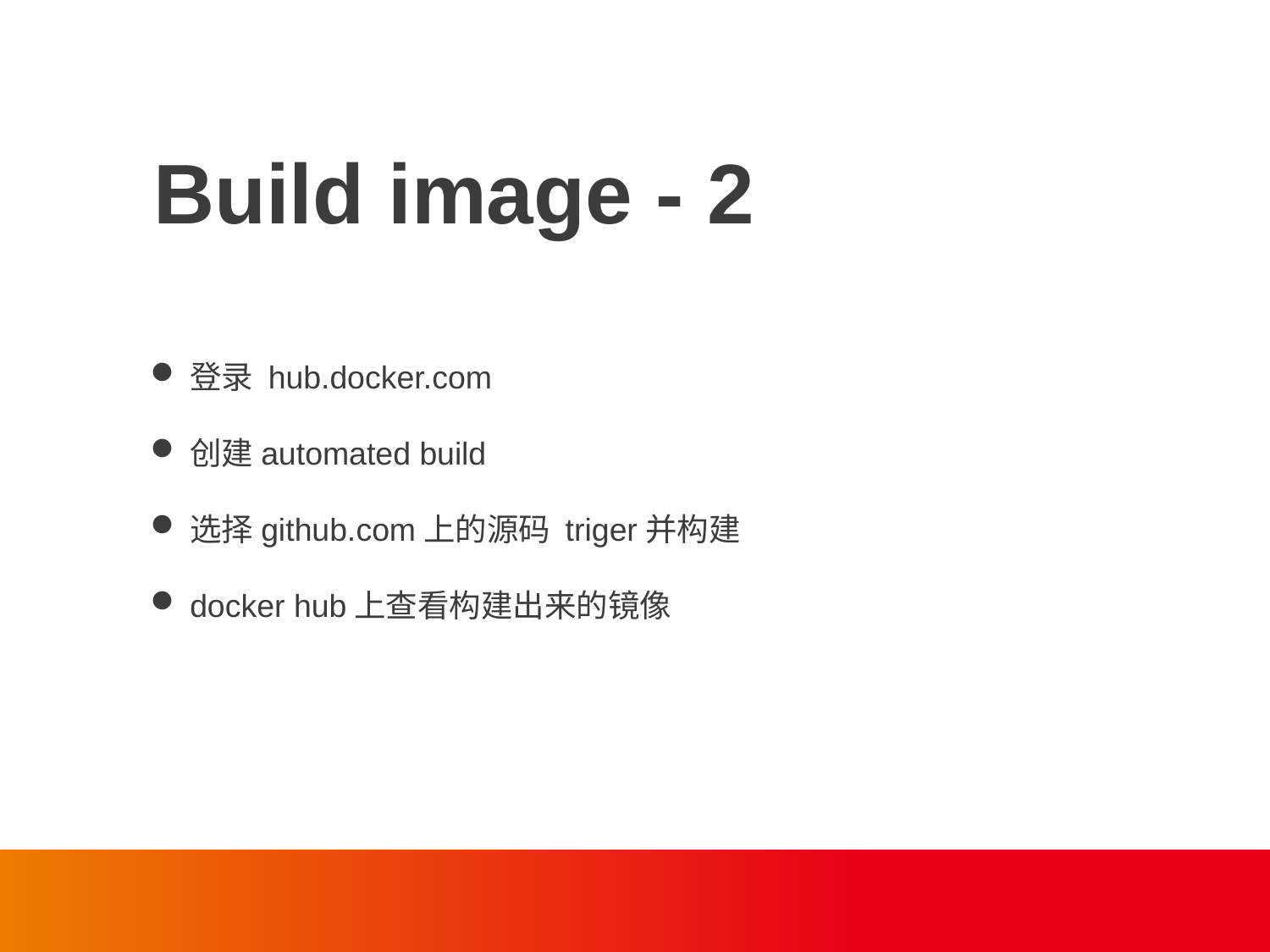

Build image - 2
登录 hub.docker.com

创建automated build

选择github.com上的源码 triger并构建

docker hub上查看构建出来的镜像
28